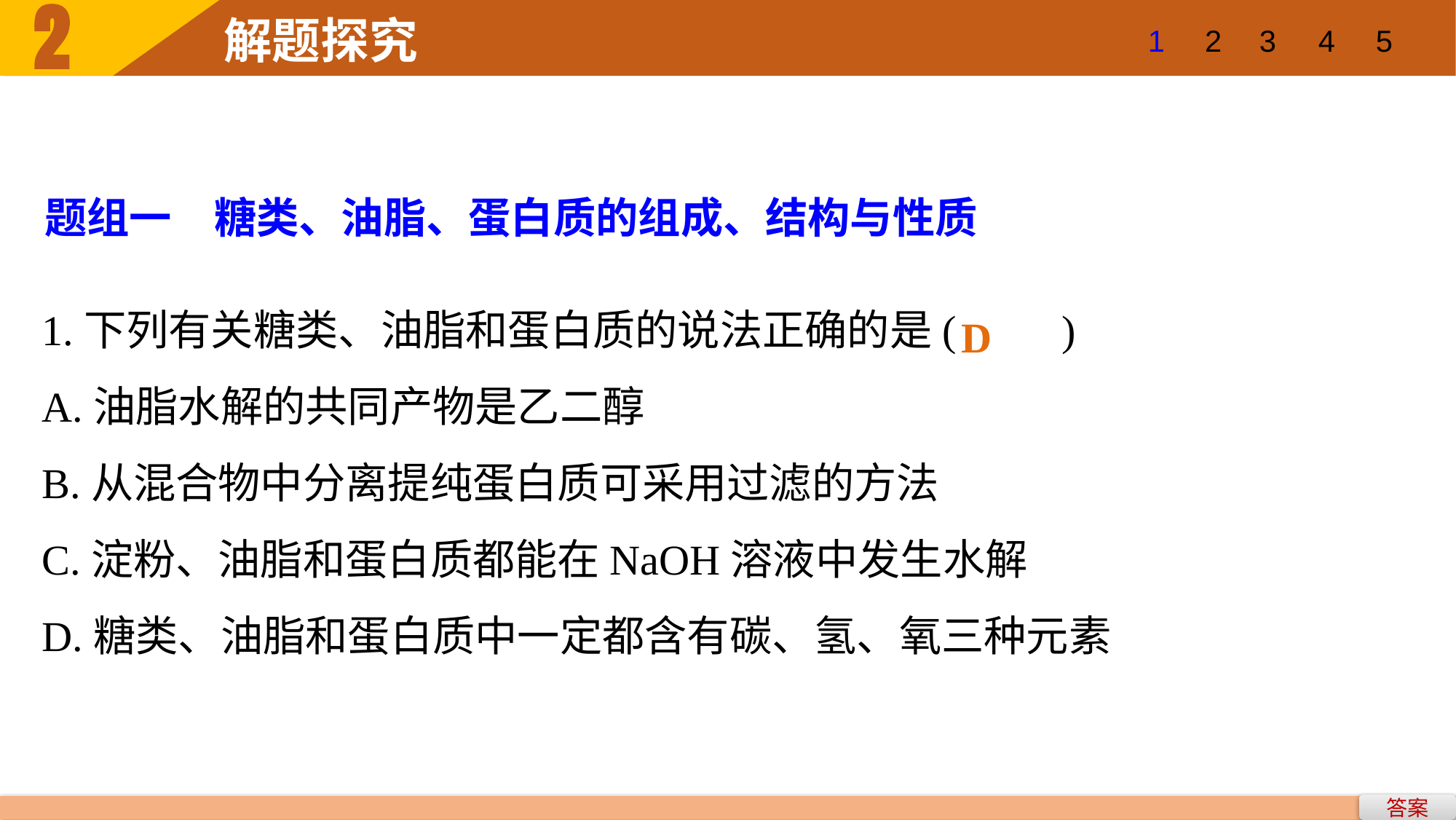

2

解题探究
5
1
2
3
4
题组一　糖类、油脂、蛋白质的组成、结构与性质
1.下列有关糖类、油脂和蛋白质的说法正确的是(　　)
A.油脂水解的共同产物是乙二醇
B.从混合物中分离提纯蛋白质可采用过滤的方法
C.淀粉、油脂和蛋白质都能在NaOH溶液中发生水解
D.糖类、油脂和蛋白质中一定都含有碳、氢、氧三种元素
D
答案